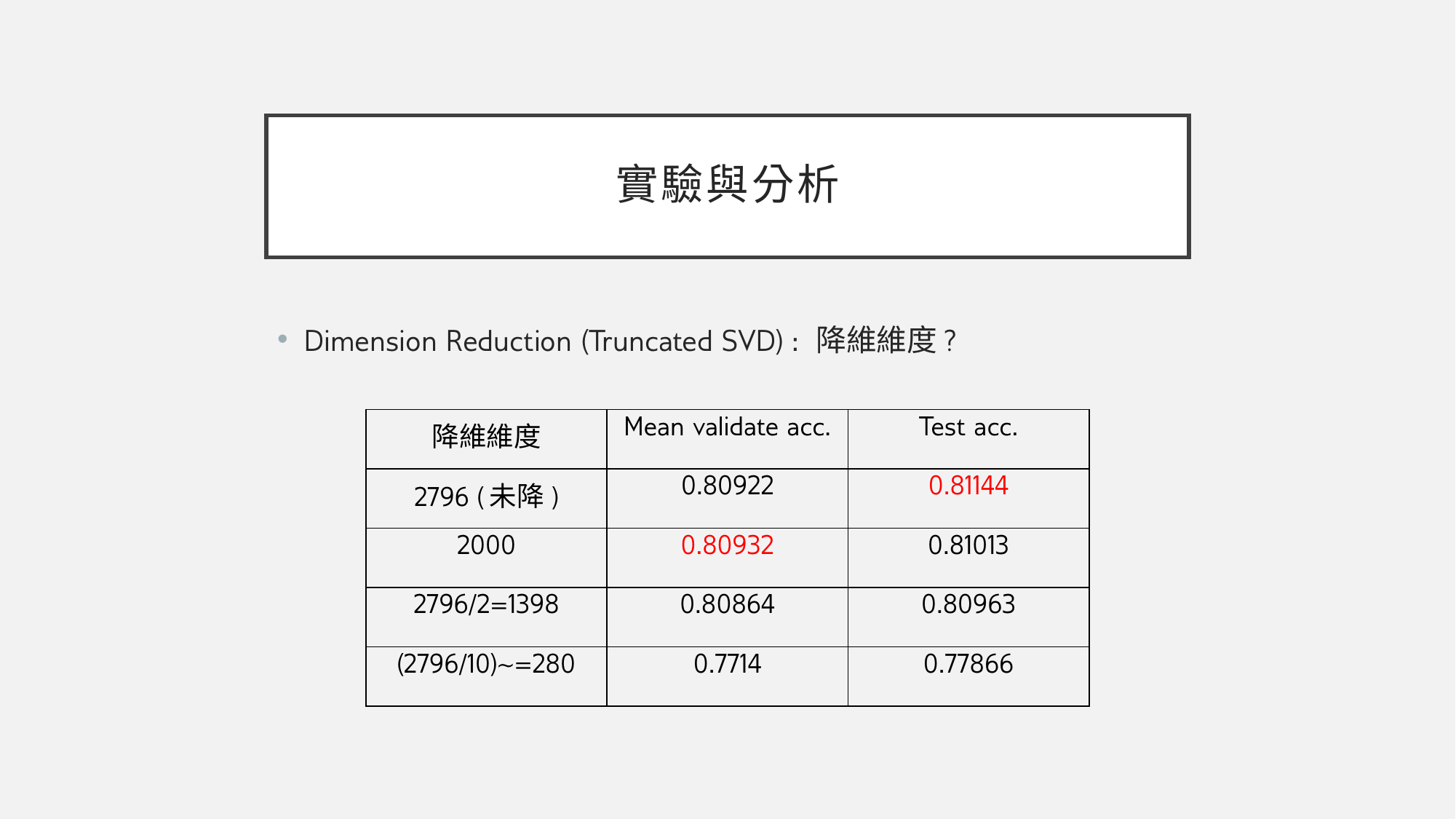

# 實驗與分析
Dimension Reduction (Truncated SVD) : 降維維度?
| 降維維度 | Mean validate acc. | Test acc. |
| --- | --- | --- |
| 2796 (未降) | 0.80922 | 0.81144 |
| 2000 | 0.80932 | 0.81013 |
| 2796/2=1398 | 0.80864 | 0.80963 |
| (2796/10)~=280 | 0.7714 | 0.77866 |